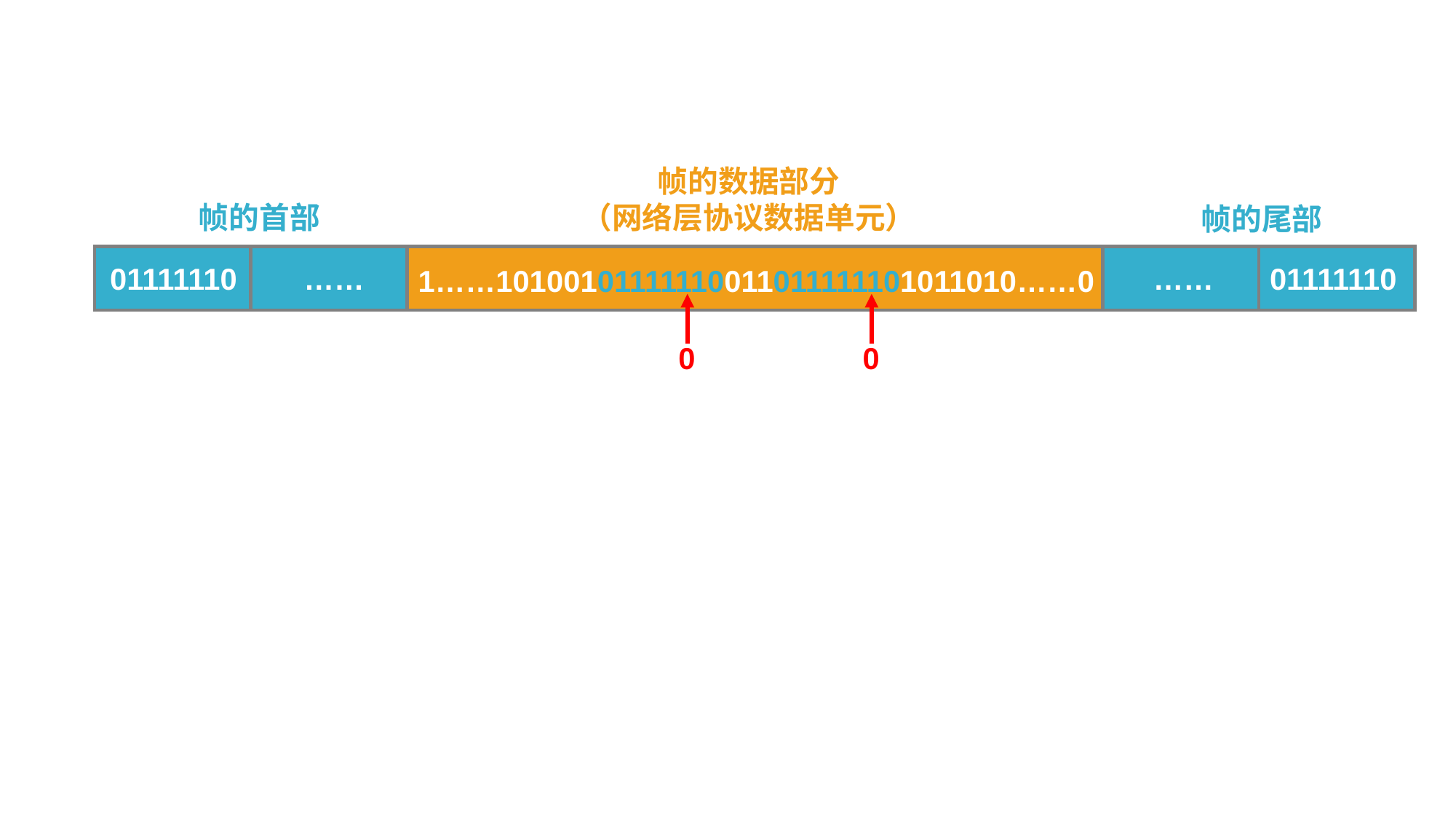

帧的数据部分
（网络层协议数据单元）
帧的首部
帧的尾部

01111110
……
……
01111110
1……10100101111110011011111101011010……0
0
0